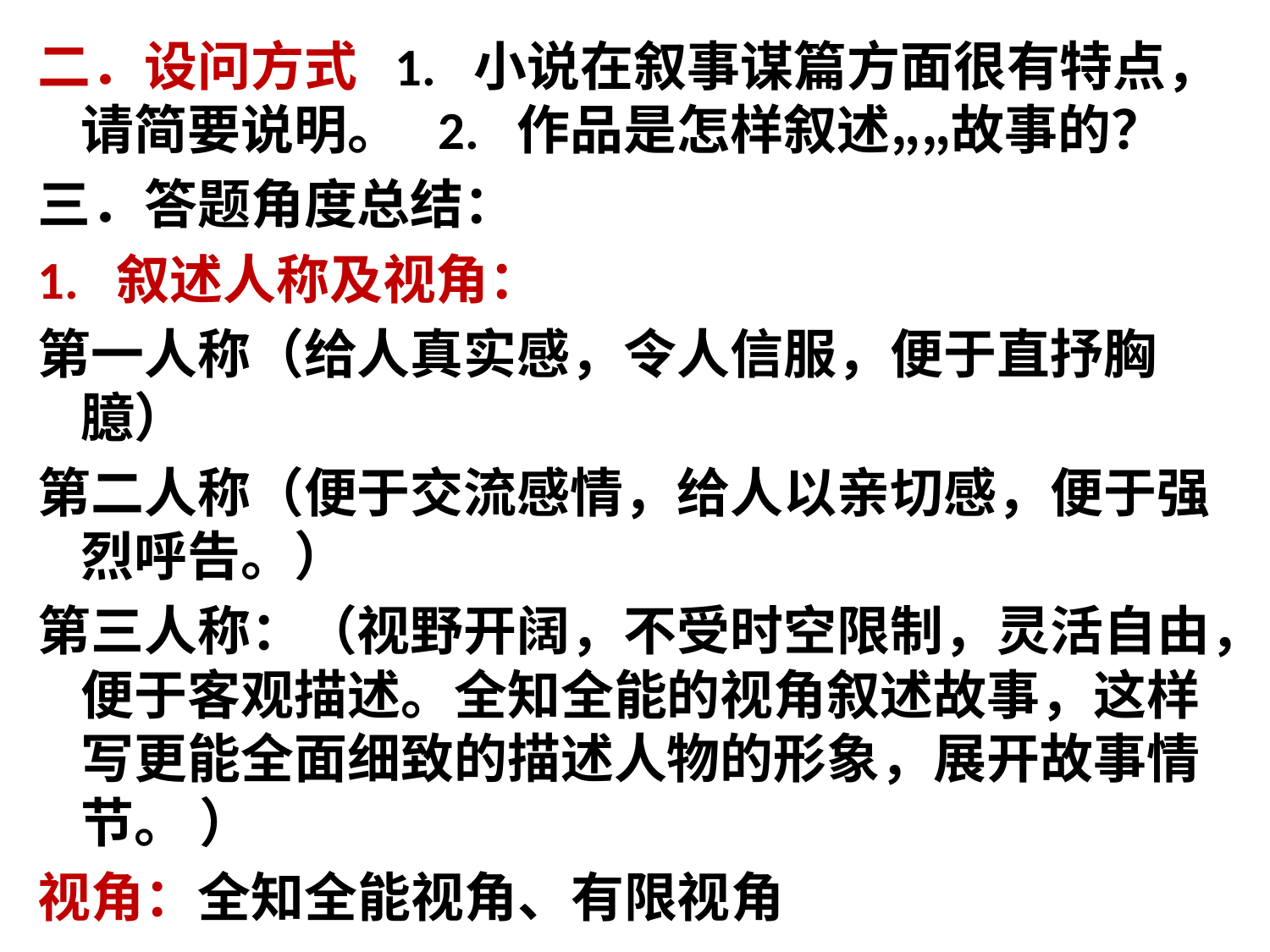

二．设问方式 1. 小说在叙事谋篇方面很有特点，请简要说明。 2. 作品是怎样叙述„„故事的？
三．答题角度总结：
1. 叙述人称及视角：
第一人称（给人真实感，令人信服，便于直抒胸臆）
第二人称（便于交流感情，给人以亲切感，便于强烈呼告。）
第三人称：（视野开阔，不受时空限制，灵活自由，便于客观描述。全知全能的视角叙述故事，这样写更能全面细致的描述人物的形象，展开故事情节。 ）
视角：全知全能视角、有限视角